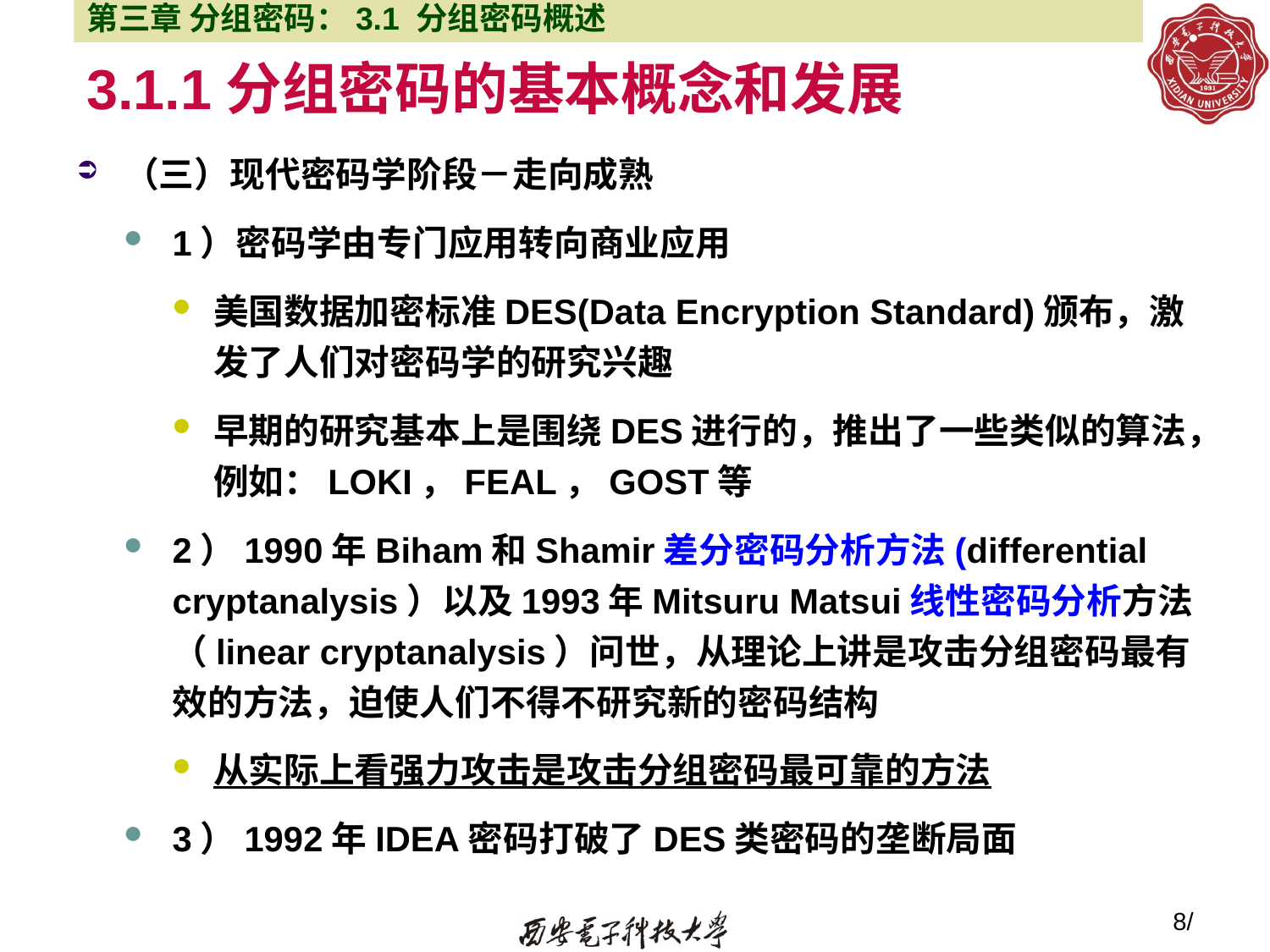

第三章 分组密码：3.1 分组密码概述
# 3.1.1分组密码的基本概念和发展
（三）现代密码学阶段－走向成熟
1）密码学由专门应用转向商业应用
美国数据加密标准DES(Data Encryption Standard)颁布，激发了人们对密码学的研究兴趣
早期的研究基本上是围绕DES进行的，推出了一些类似的算法，例如：LOKI，FEAL，GOST等
2）1990年Biham和Shamir差分密码分析方法(differential cryptanalysis）以及1993年Mitsuru Matsui线性密码分析方法（linear cryptanalysis）问世，从理论上讲是攻击分组密码最有效的方法，迫使人们不得不研究新的密码结构
从实际上看强力攻击是攻击分组密码最可靠的方法
3）1992年IDEA密码打破了DES类密码的垄断局面
8/